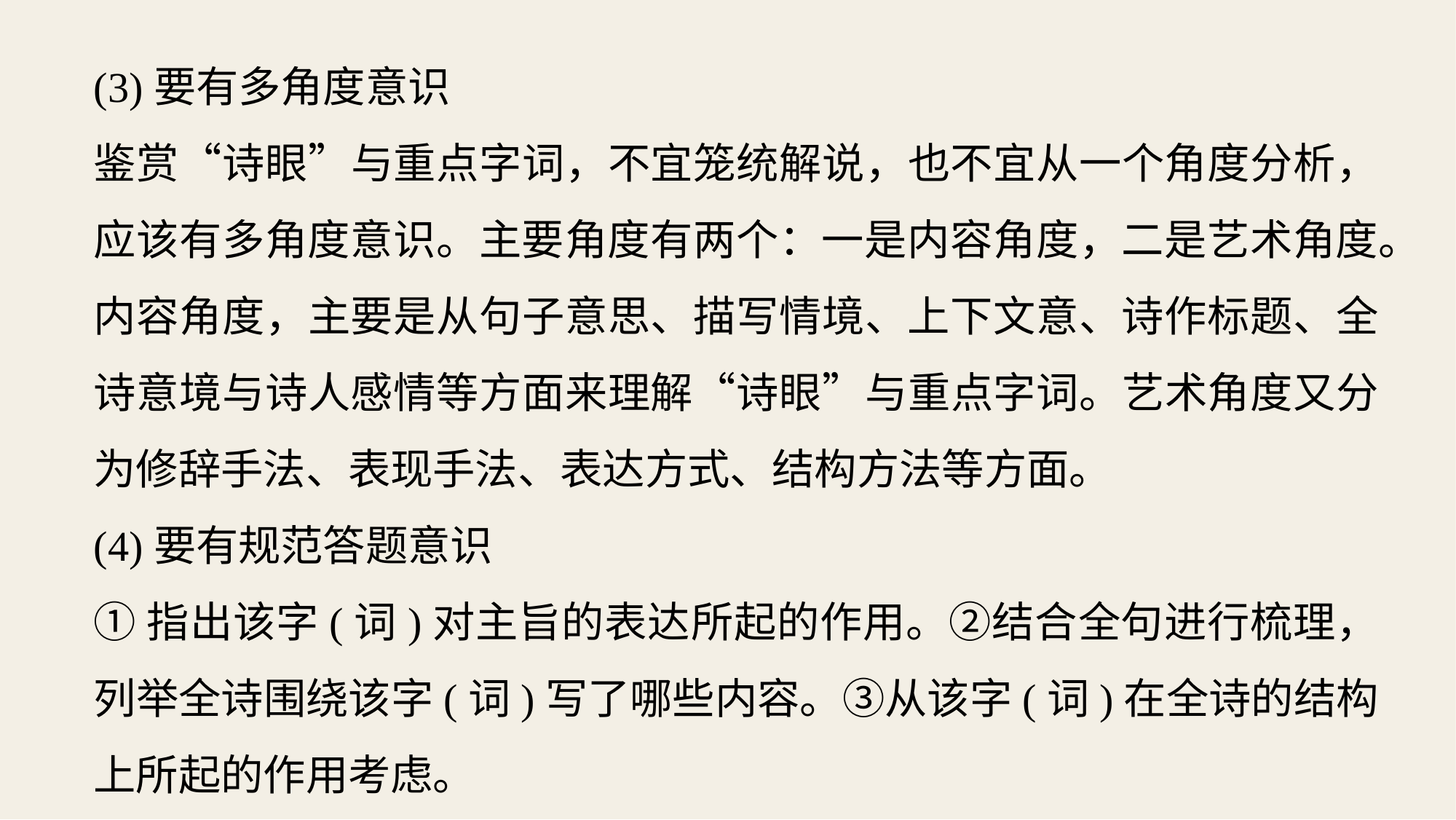

(3)要有多角度意识
鉴赏“诗眼”与重点字词，不宜笼统解说，也不宜从一个角度分析，应该有多角度意识。主要角度有两个：一是内容角度，二是艺术角度。内容角度，主要是从句子意思、描写情境、上下文意、诗作标题、全诗意境与诗人感情等方面来理解“诗眼”与重点字词。艺术角度又分为修辞手法、表现手法、表达方式、结构方法等方面。
(4)要有规范答题意识
①指出该字(词)对主旨的表达所起的作用。②结合全句进行梳理，列举全诗围绕该字(词)写了哪些内容。③从该字(词)在全诗的结构上所起的作用考虑。